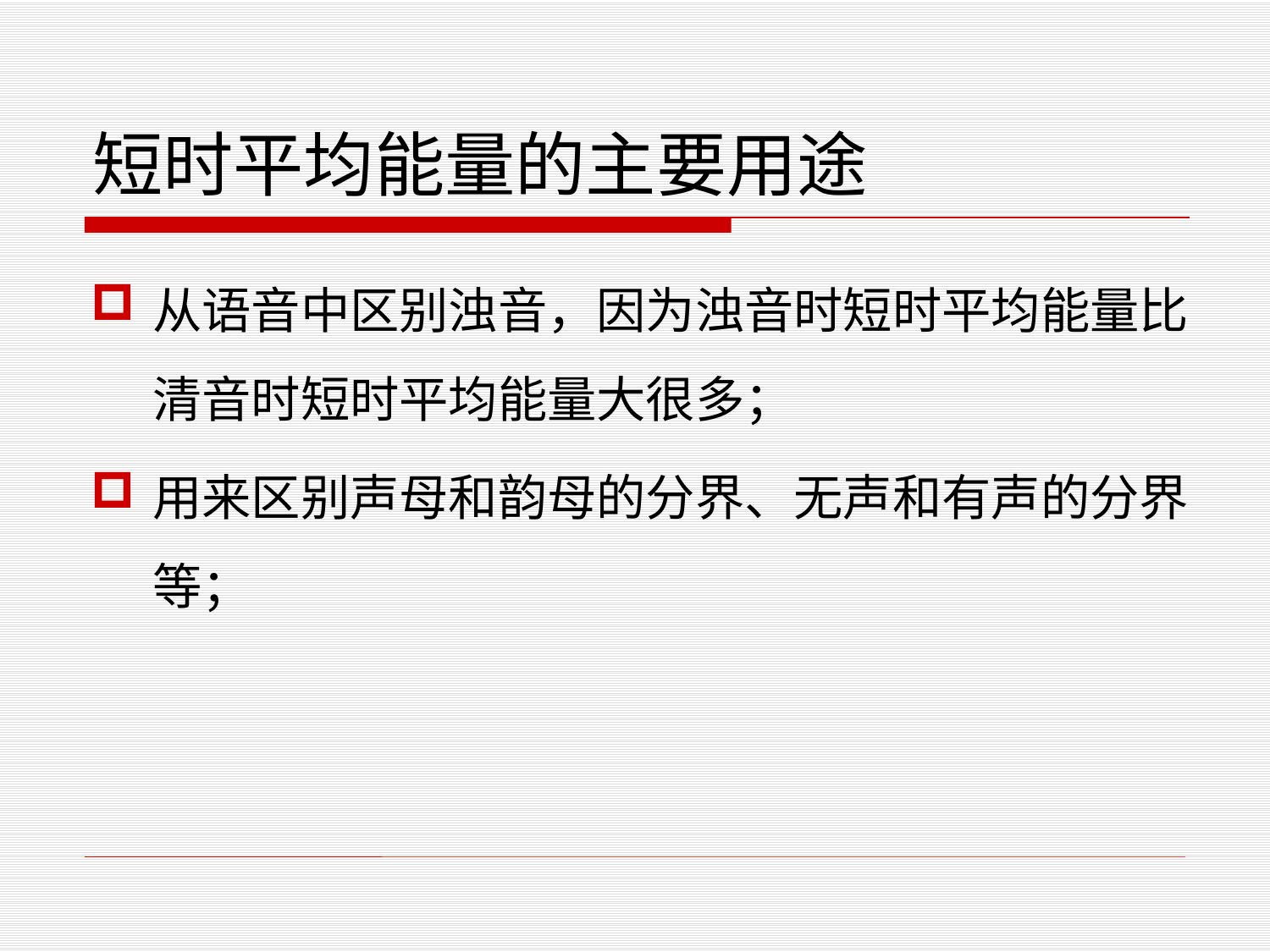

# 短时平均能量的主要用途
从语音中区别浊音，因为浊音时短时平均能量比清音时短时平均能量大很多；
用来区别声母和韵母的分界、无声和有声的分界等；